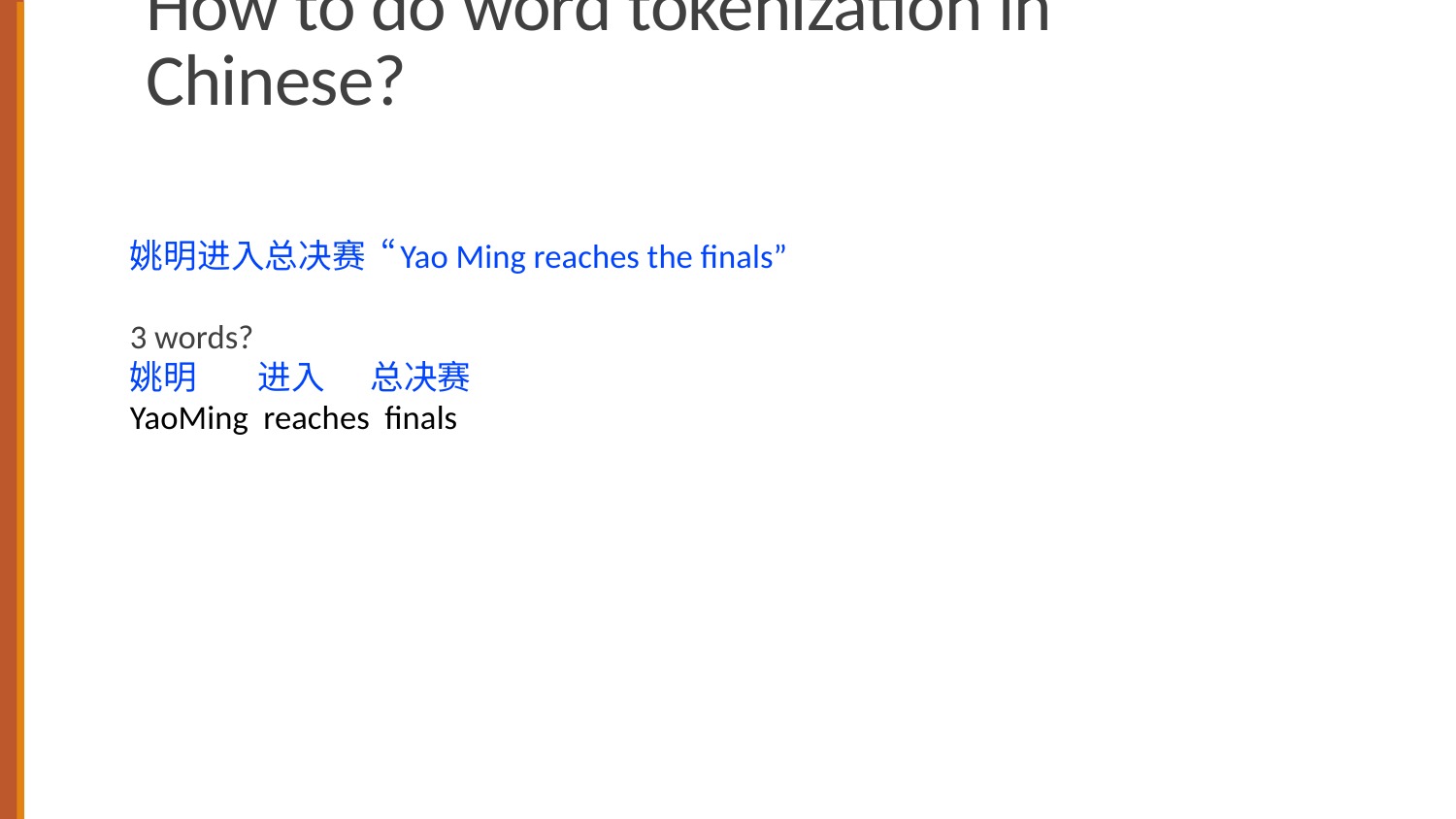

# How to do word tokenization in Chinese?
姚明进入总决赛  “Yao Ming reaches the finals”

3 words?
姚明        进入      总决赛
YaoMing  reaches  finals

5 words?
姚       明      进入         总          决赛
Yao    Ming    reaches    overall    finals

7 characters? (don't use words at all):
姚   明        进      入       总         决         赛
Yao Ming enter enter overall decision game